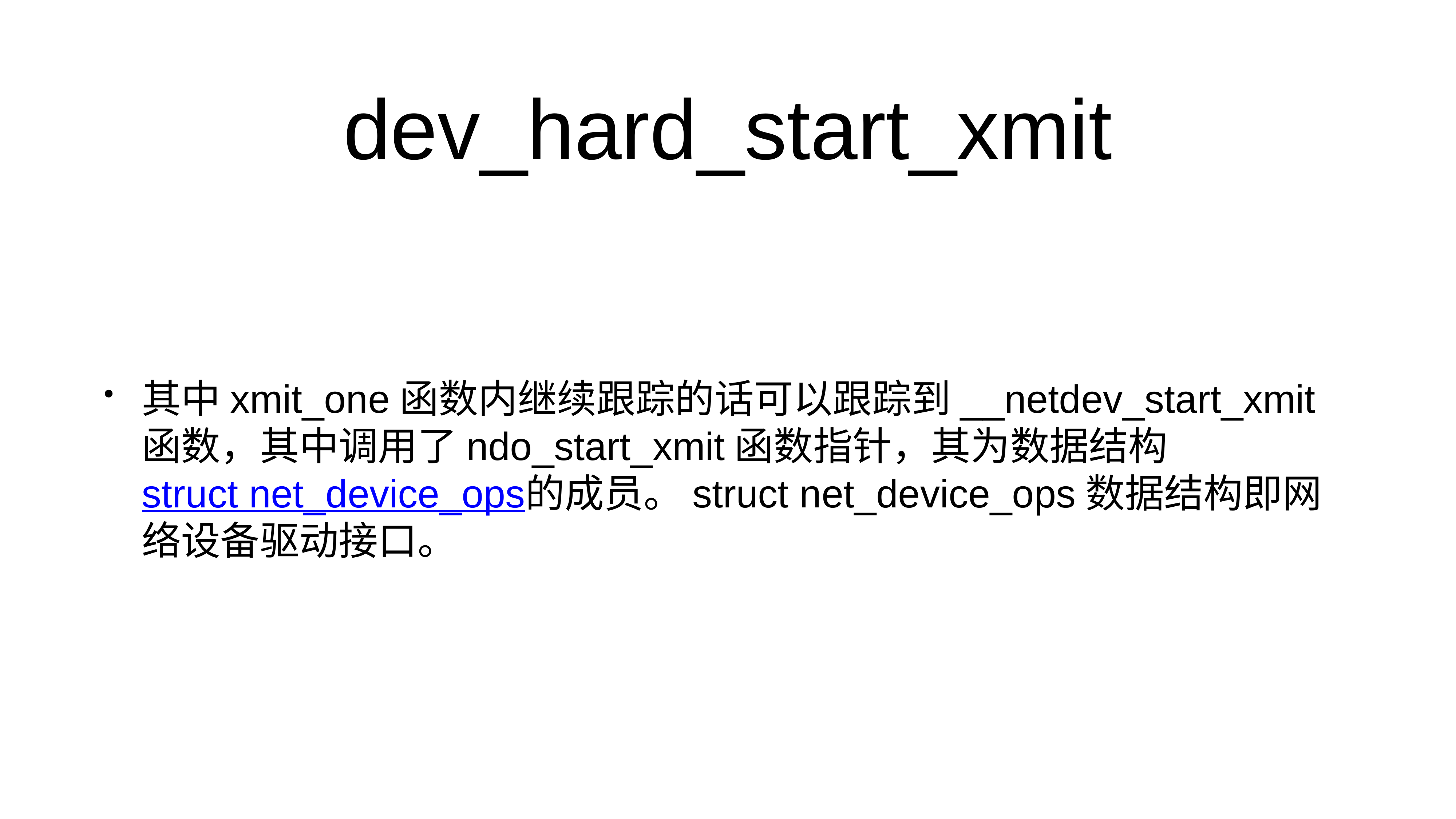

# dev_hard_start_xmit
其中xmit_one函数内继续跟踪的话可以跟踪到__netdev_start_xmit函数，其中调用了ndo_start_xmit函数指针，其为数据结构struct net_device_ops的成员。struct net_device_ops数据结构即网络设备驱动接口。